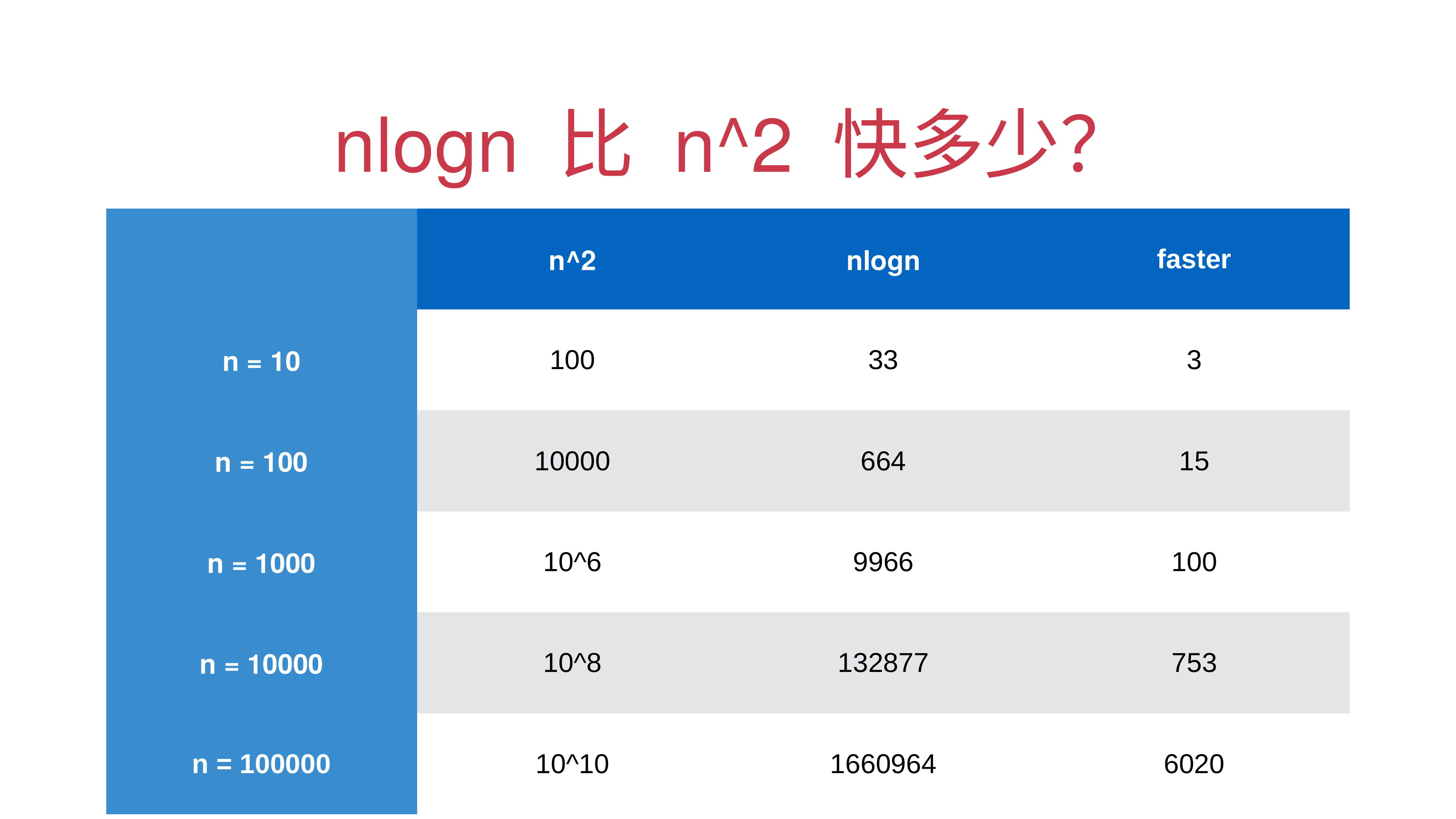

# nlogn 比 n^2 快多少？
|  | n^2 | nlogn | faster |
| --- | --- | --- | --- |
| n = 10 | 100 | 33 | 3 |
| n = 100 | 10000 | 664 | 15 |
| n = 1000 | 10^6 | 9966 | 100 |
| n = 10000 | 10^8 | 132877 | 753 |
| n = 100000 | 10^10 | 1660964 | 6020 |